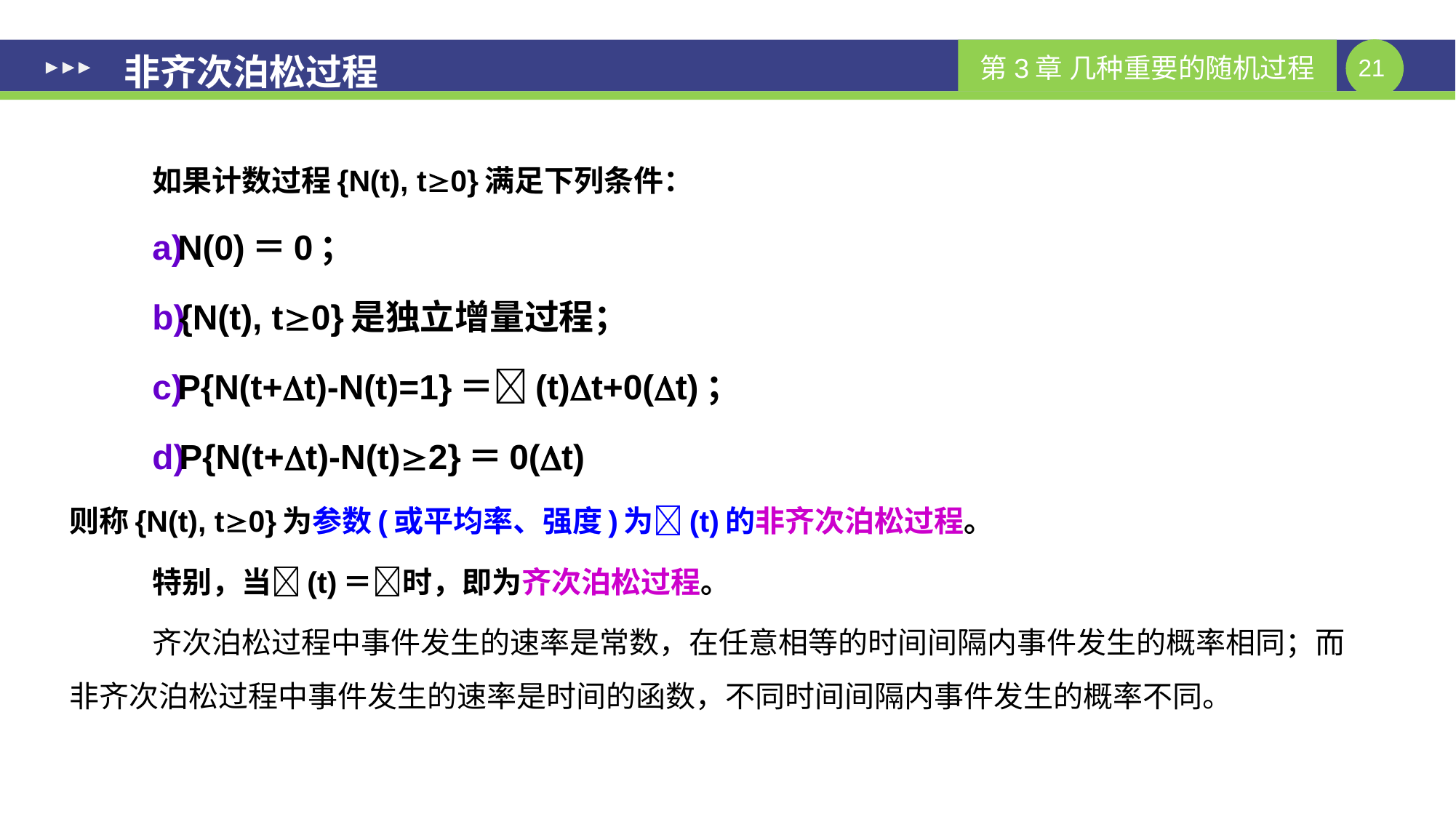

# 非齐次泊松过程
如果计数过程{N(t), t≥0}满足下列条件：
N(0)＝0；
{N(t), t≥0}是独立增量过程；
P{N(t+Δt)-N(t)=1}＝λ(t)Δt+0(Δt)；
P{N(t+Δt)-N(t)≥2}＝0(Δt)
则称{N(t), t≥0}为参数(或平均率、强度)为λ(t)的非齐次泊松过程。
特别，当λ(t)＝λ时，即为齐次泊松过程。
齐次泊松过程中事件发生的速率是常数，在任意相等的时间间隔内事件发生的概率相同；而非齐次泊松过程中事件发生的速率是时间的函数，不同时间间隔内事件发生的概率不同。